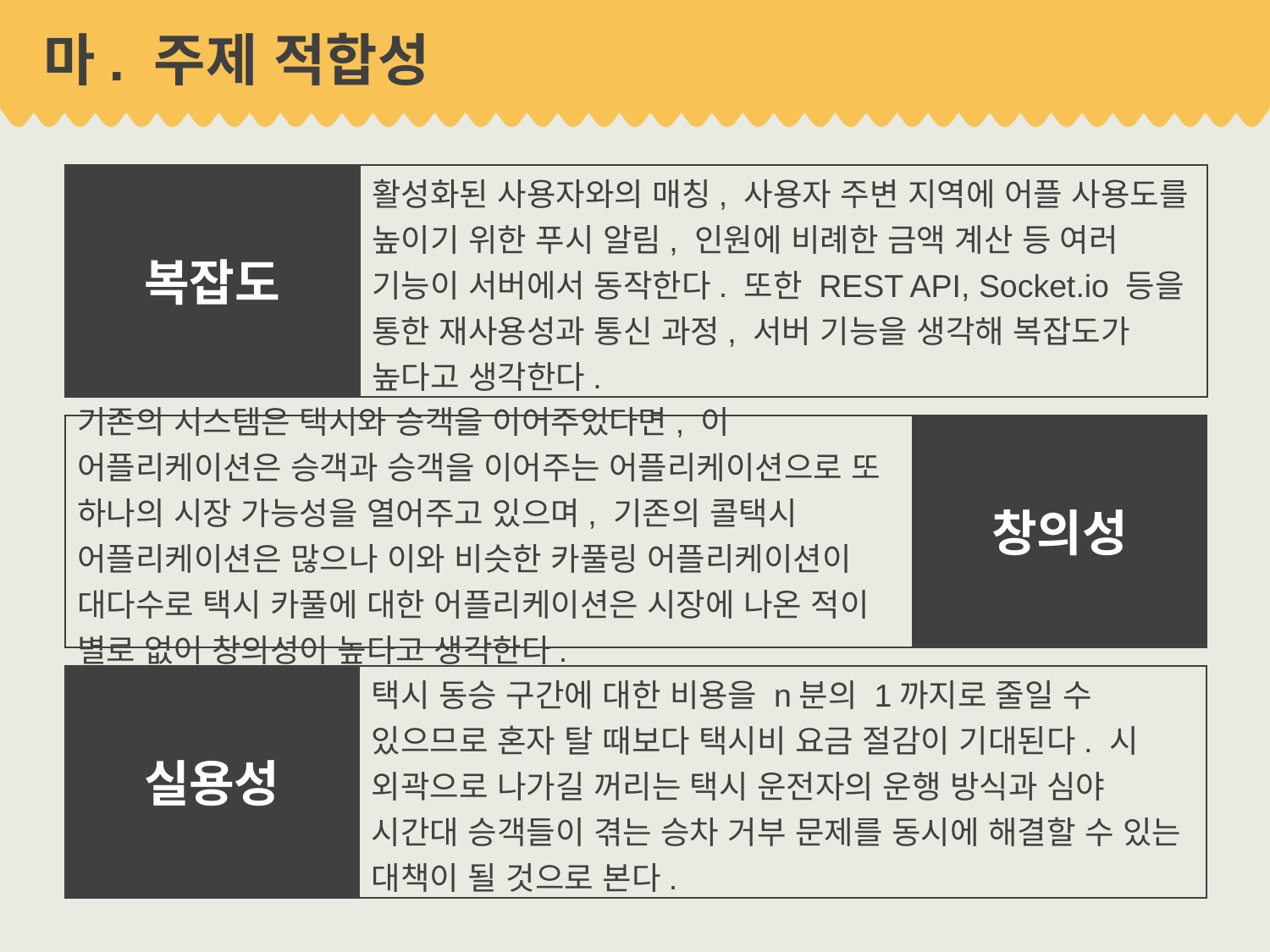

마. 주제 적합성
복잡도
활성화된 사용자와의 매칭, 사용자 주변 지역에 어플 사용도를 높이기 위한 푸시 알림, 인원에 비례한 금액 계산 등 여러 기능이 서버에서 동작한다. 또한 REST API, Socket.io 등을 통한 재사용성과 통신 과정, 서버 기능을 생각해 복잡도가 높다고 생각한다.
기존의 시스템은 택시와 승객을 이어주었다면, 이 어플리케이션은 승객과 승객을 이어주는 어플리케이션으로 또 하나의 시장 가능성을 열어주고 있으며, 기존의 콜택시 어플리케이션은 많으나 이와 비슷한 카풀링 어플리케이션이 대다수로 택시 카풀에 대한 어플리케이션은 시장에 나온 적이 별로 없어 창의성이 높다고 생각한다.
창의성
실용성
택시 동승 구간에 대한 비용을 n분의 1까지로 줄일 수 있으므로 혼자 탈 때보다 택시비 요금 절감이 기대된다. 시 외곽으로 나가길 꺼리는 택시 운전자의 운행 방식과 심야 시간대 승객들이 겪는 승차 거부 문제를 동시에 해결할 수 있는 대책이 될 것으로 본다.